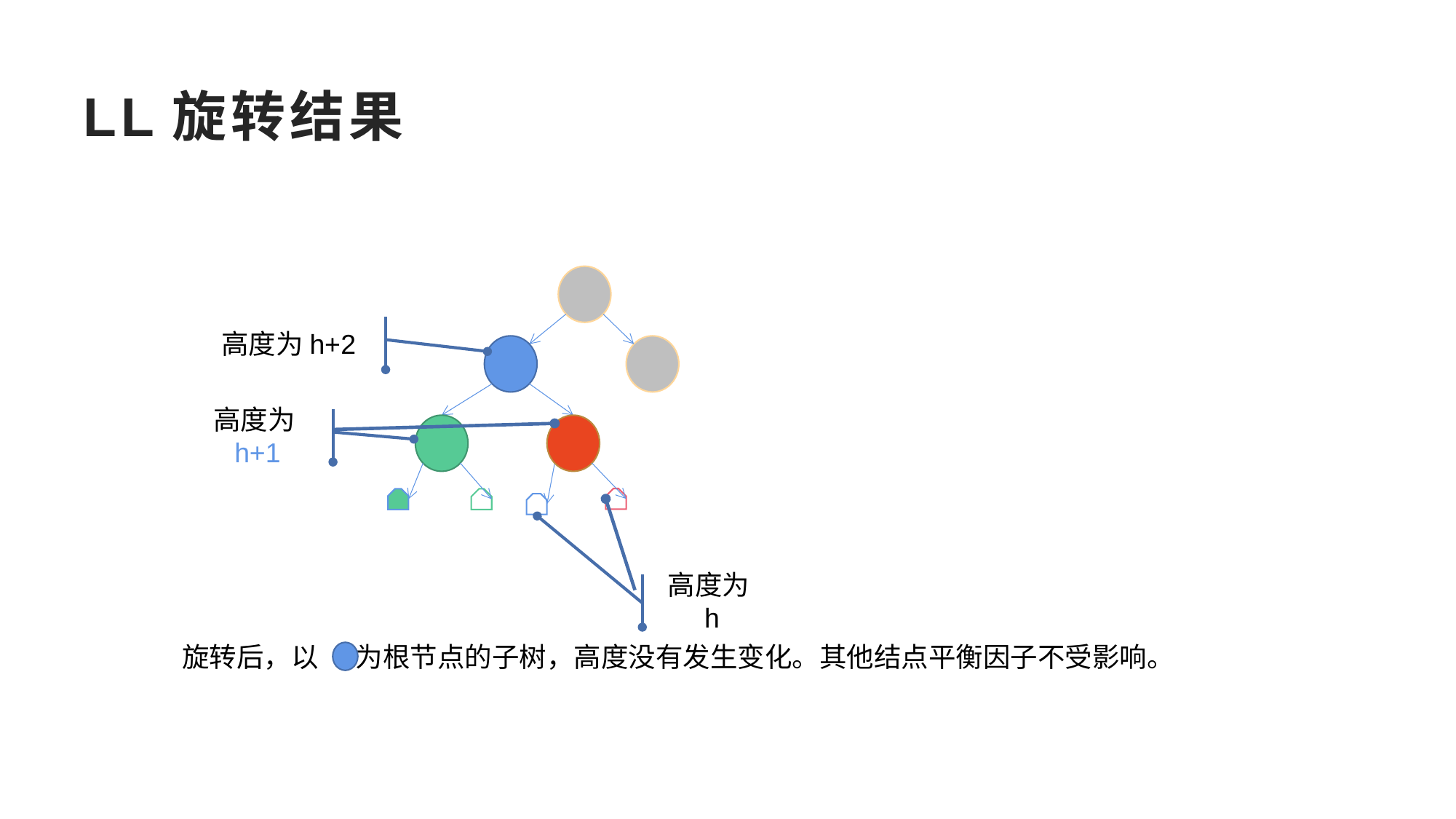

# LL旋转结果

高度为h+2

高度为h+1

高度为h
旋转后，以      为根节点的子树，高度没有发生变化。其他结点平衡因子不受影响。